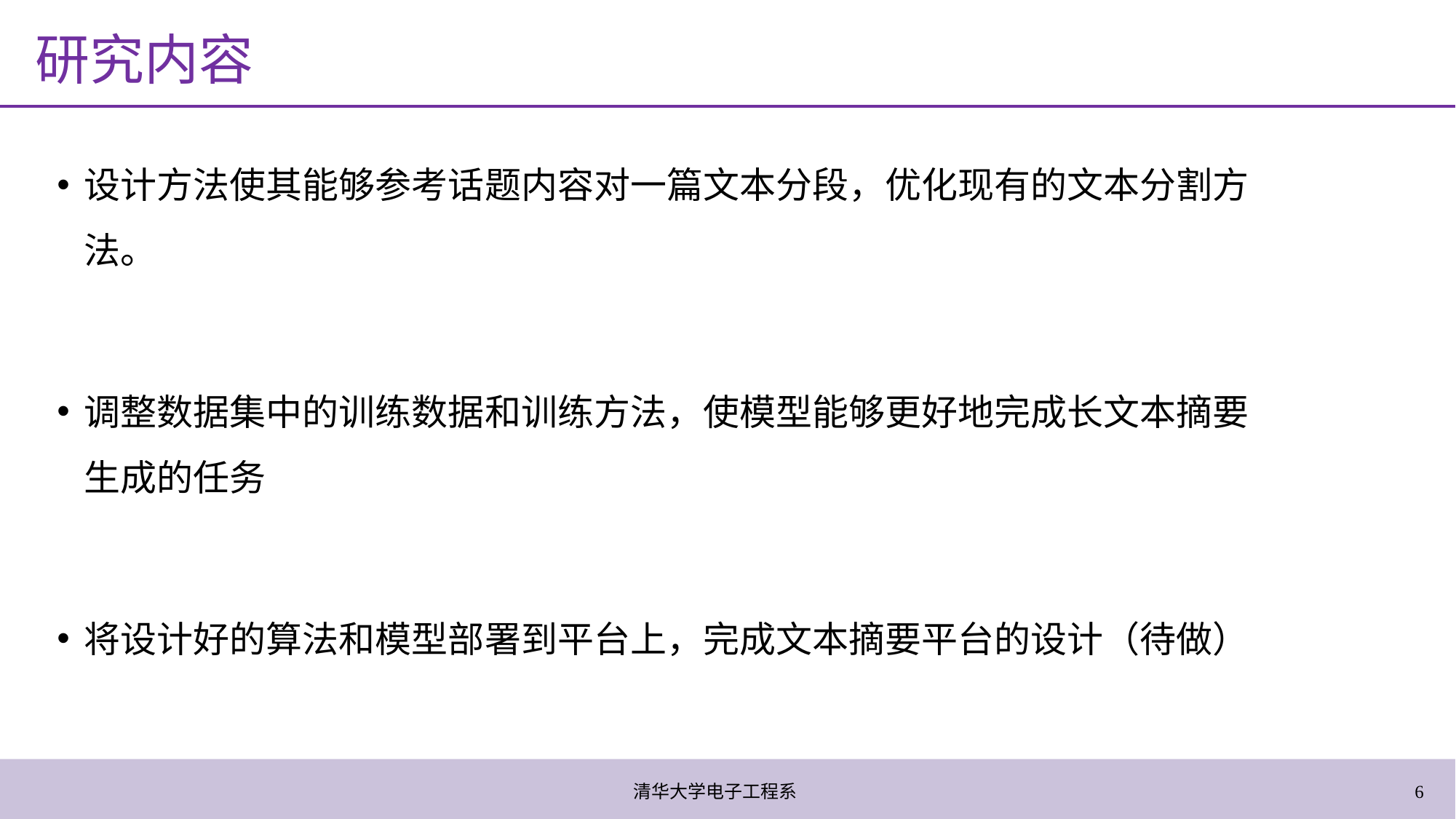

# 研究内容
设计方法使其能够参考话题内容对一篇文本分段，优化现有的文本分割方法。

调整数据集中的训练数据和训练方法，使模型能够更好地完成长文本摘要生成的任务

将设计好的算法和模型部署到平台上，完成文本摘要平台的设计（待做）

清华大学电子工程系
6